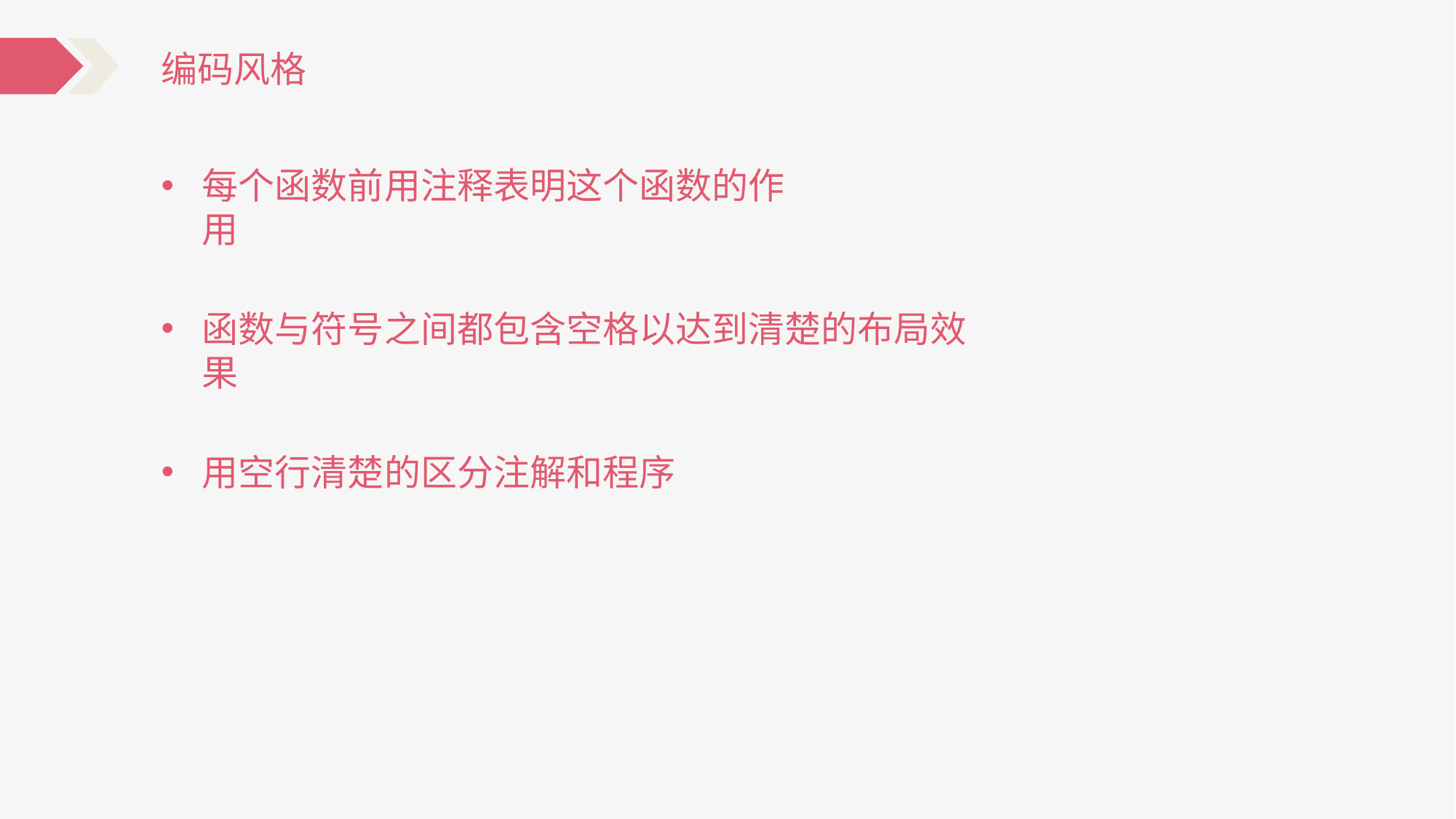

编码风格
每个函数前用注释表明这个函数的作用
函数与符号之间都包含空格以达到清楚的布局效果
用空行清楚的区分注解和程序